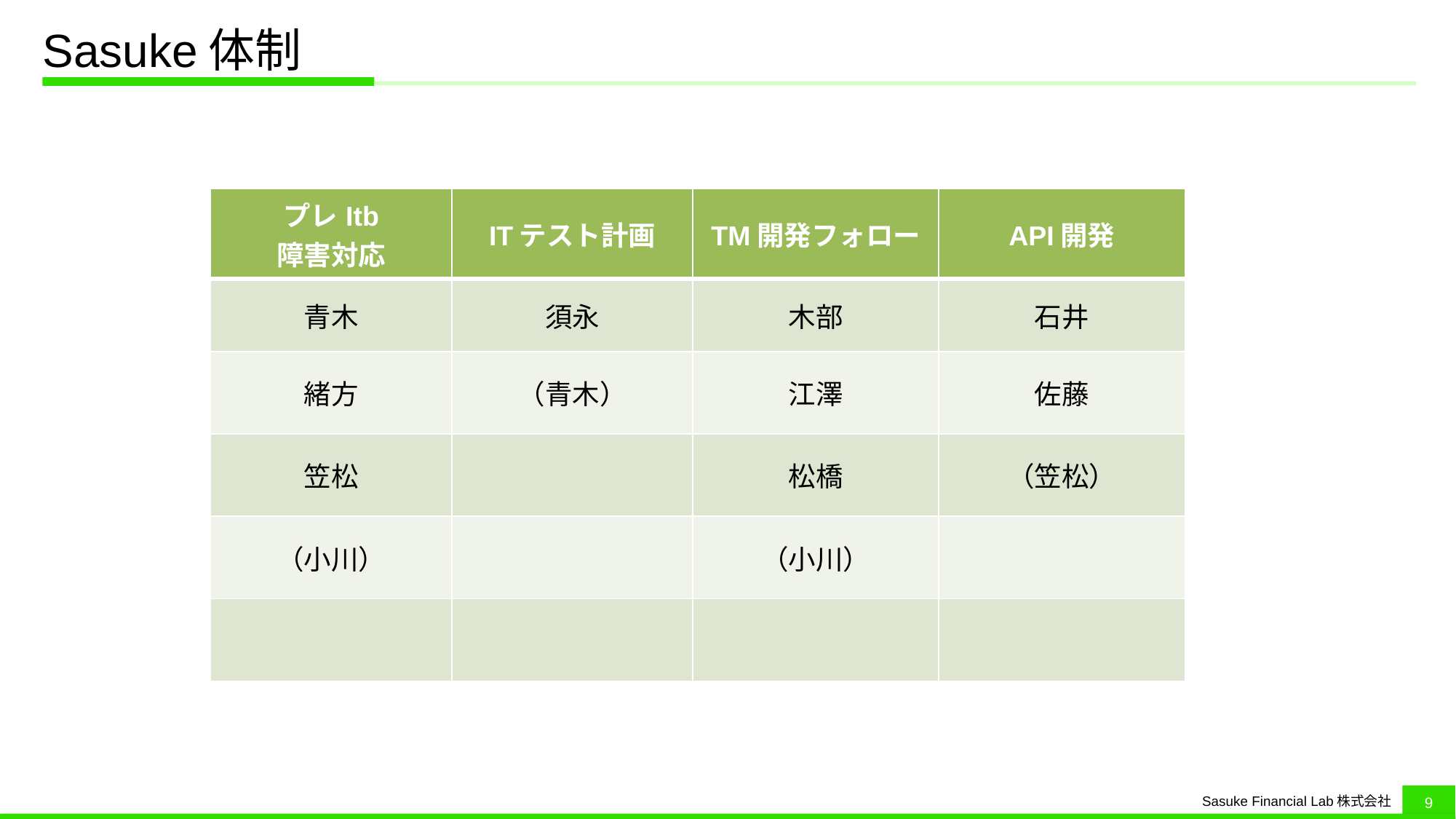

# Sasuke体制
| プレItb 障害対応 | ITテスト計画 | TM開発フォロー | API開発 |
| --- | --- | --- | --- |
| 青木 | 須永 | 木部 | 石井 |
| 緒方 | （青木） | 江澤 | 佐藤 |
| 笠松 |  | 松橋 | （笠松） |
| （小川） |  | （小川） |  |
|  |  |  |  |
9
Sasuke Financial Lab株式会社